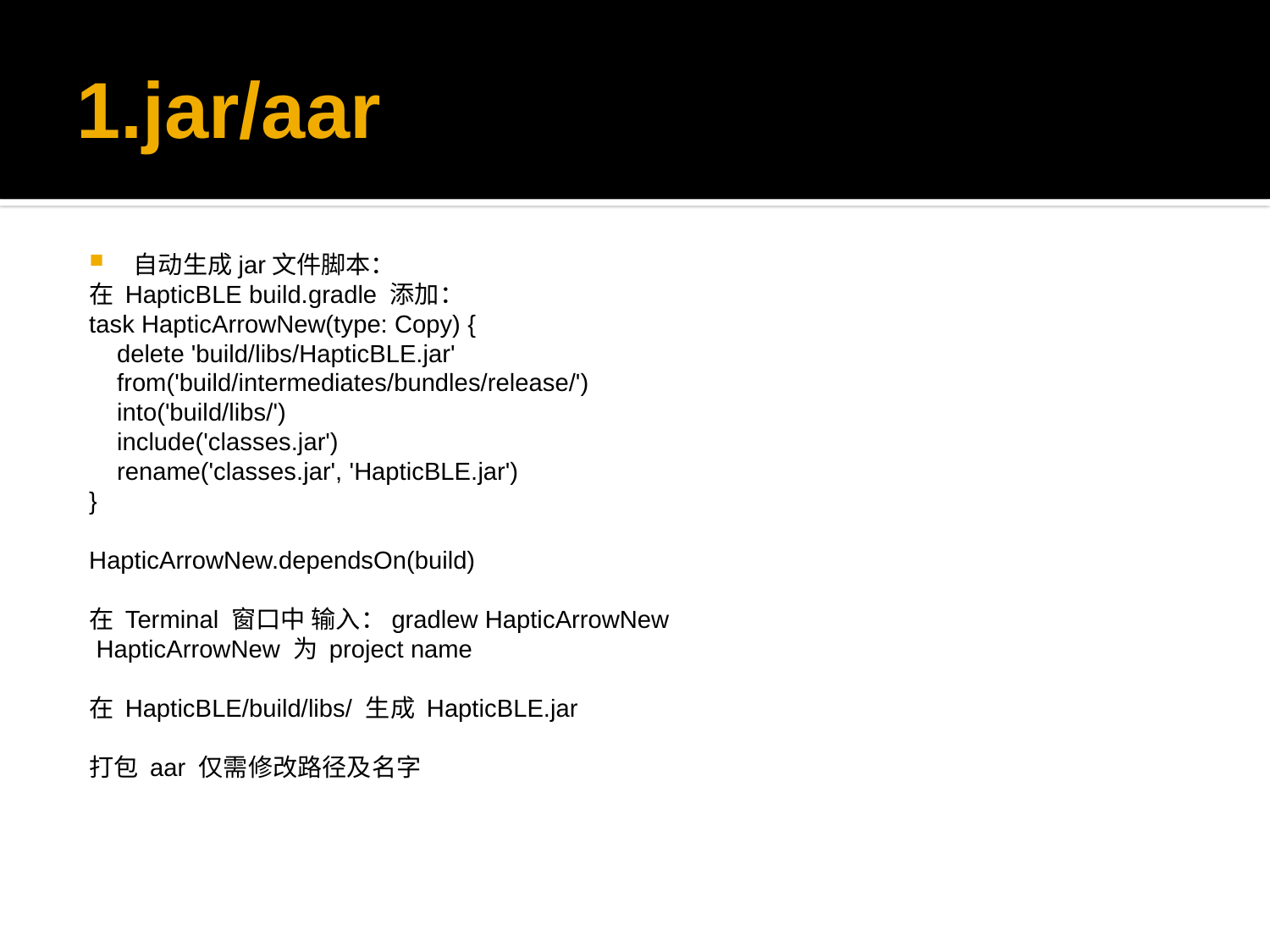

# 1.jar/aar
自动生成jar文件脚本：
在 HapticBLE build.gradle 添加：
task HapticArrowNew(type: Copy) {
    delete 'build/libs/HapticBLE.jar'
    from('build/intermediates/bundles/release/')
    into('build/libs/')
    include('classes.jar')
    rename('classes.jar', 'HapticBLE.jar')
}
HapticArrowNew.dependsOn(build)

在 Terminal 窗口中 输入：gradlew HapticArrowNew
 HapticArrowNew 为 project name

在 HapticBLE/build/libs/ 生成 HapticBLE.jar

打包 aar 仅需修改路径及名字